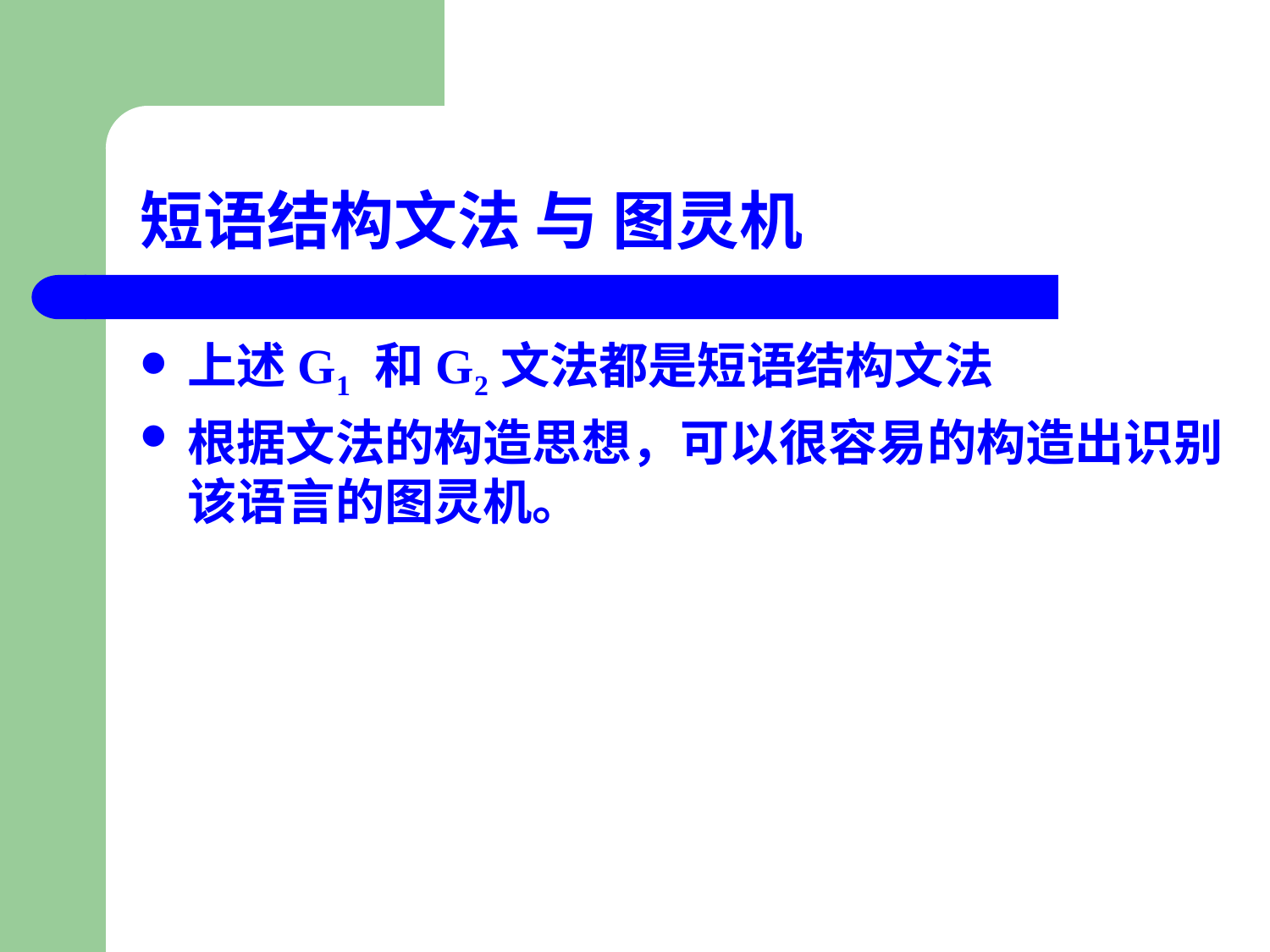

# 短语结构文法 与 图灵机
上述G1 和G2文法都是短语结构文法
根据文法的构造思想，可以很容易的构造出识别该语言的图灵机。